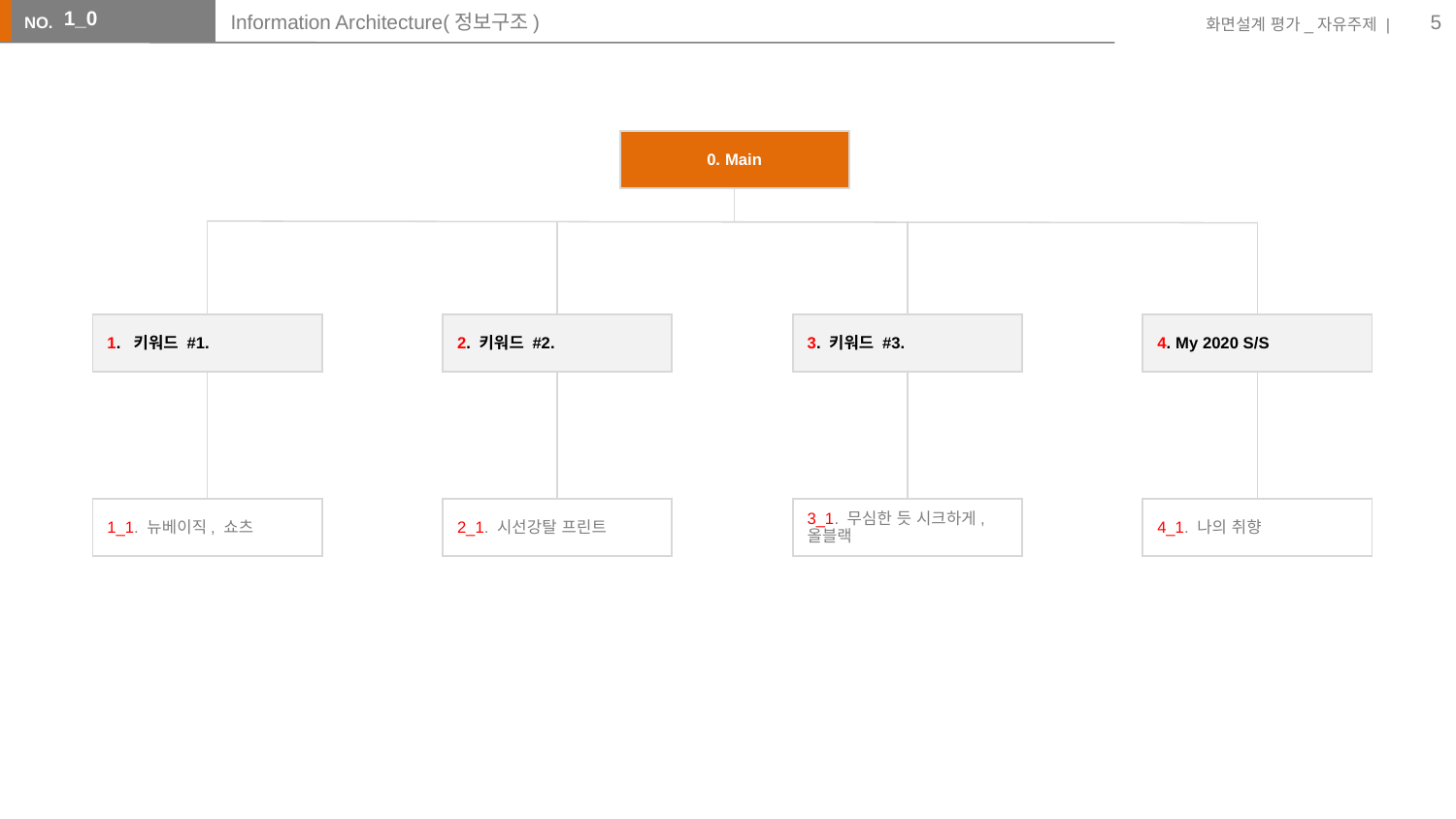

5
1_0
# Information Architecture(정보구조)
| 0. Main |
| --- |
| 1. 키워드 #1. |
| --- |
| 2. 키워드 #2. |
| --- |
| 3. 키워드 #3. |
| --- |
| 4. My 2020 S/S |
| --- |
| 1\_1. 뉴베이직, 쇼츠 |
| --- |
| 2\_1. 시선강탈 프린트 |
| --- |
| 3\_1. 무심한 듯 시크하게, 올블랙 |
| --- |
| 4\_1. 나의 취향 |
| --- |